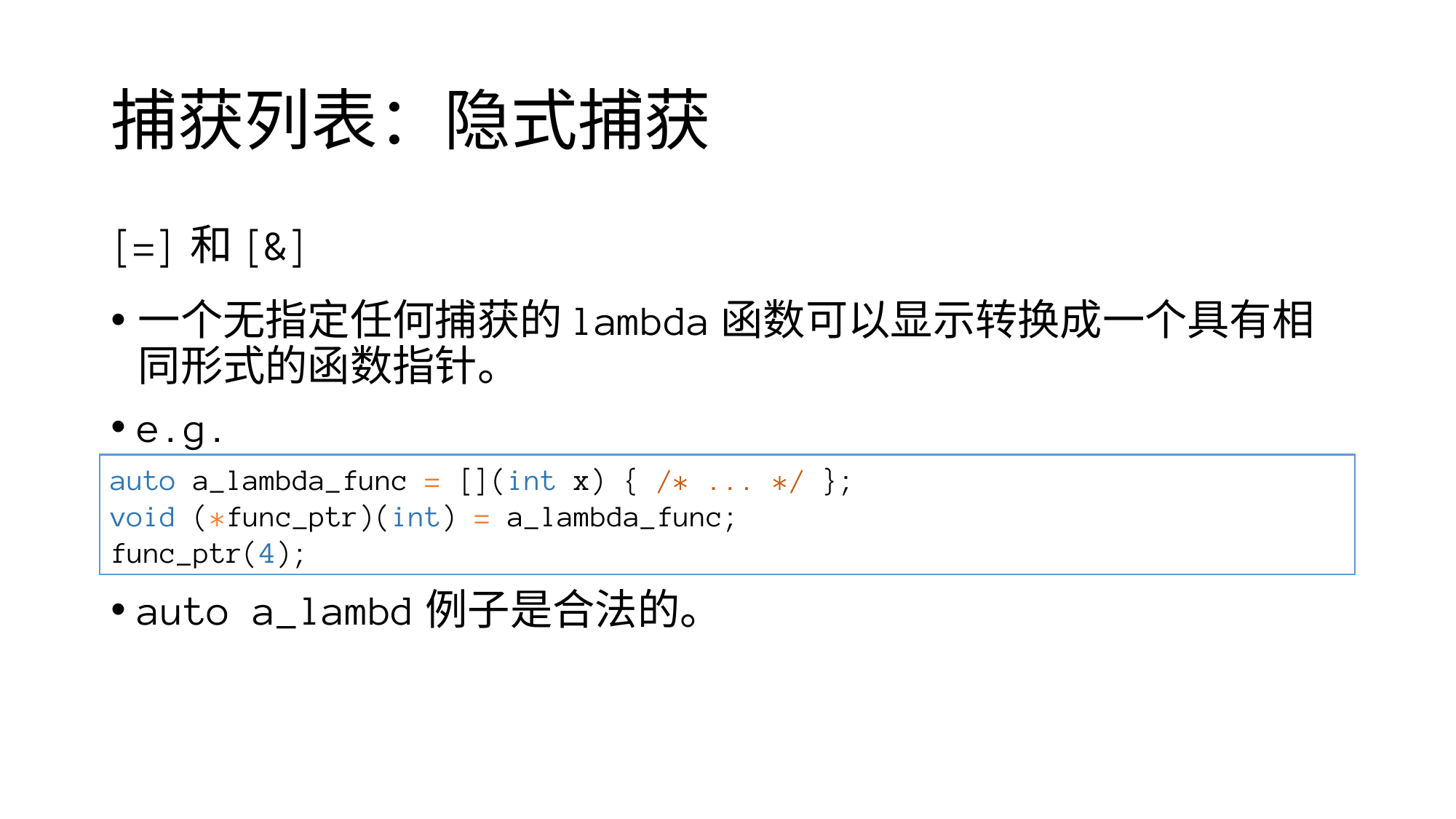

# 捕获列表：隐式捕获
[=]和[&]

一个无指定任何捕获的lambda函数可以显示转换成一个具有相同形式的函数指针。
e.g.

auto a_lambd例子是合法的。
auto a_lambda_func = [](int x) { /* ... */ };
void (*func_ptr)(int) = a_lambda_func;
func_ptr(4);